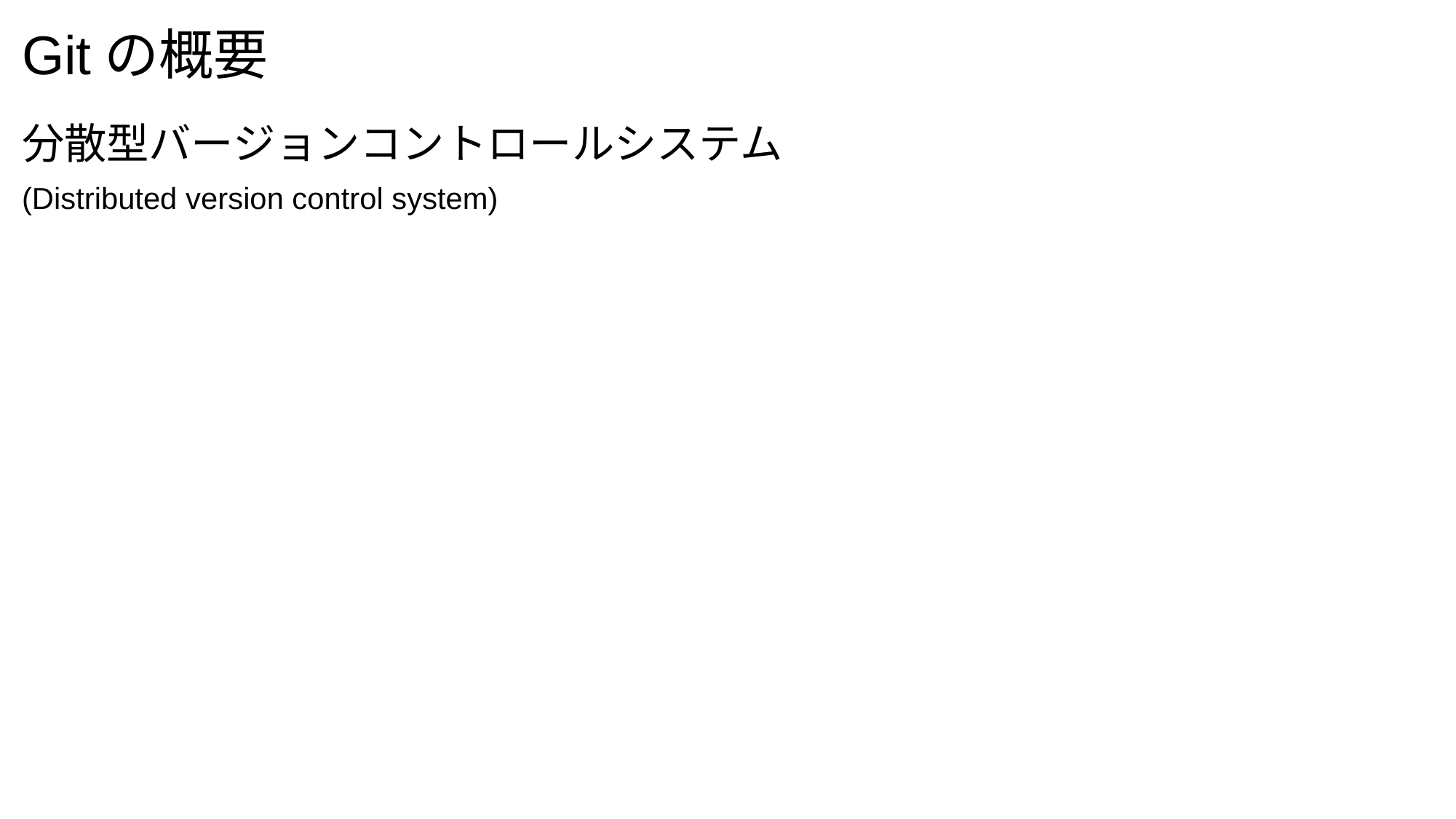

# Gitの概要
分散型バージョンコントロールシステム
(Distributed version control system)